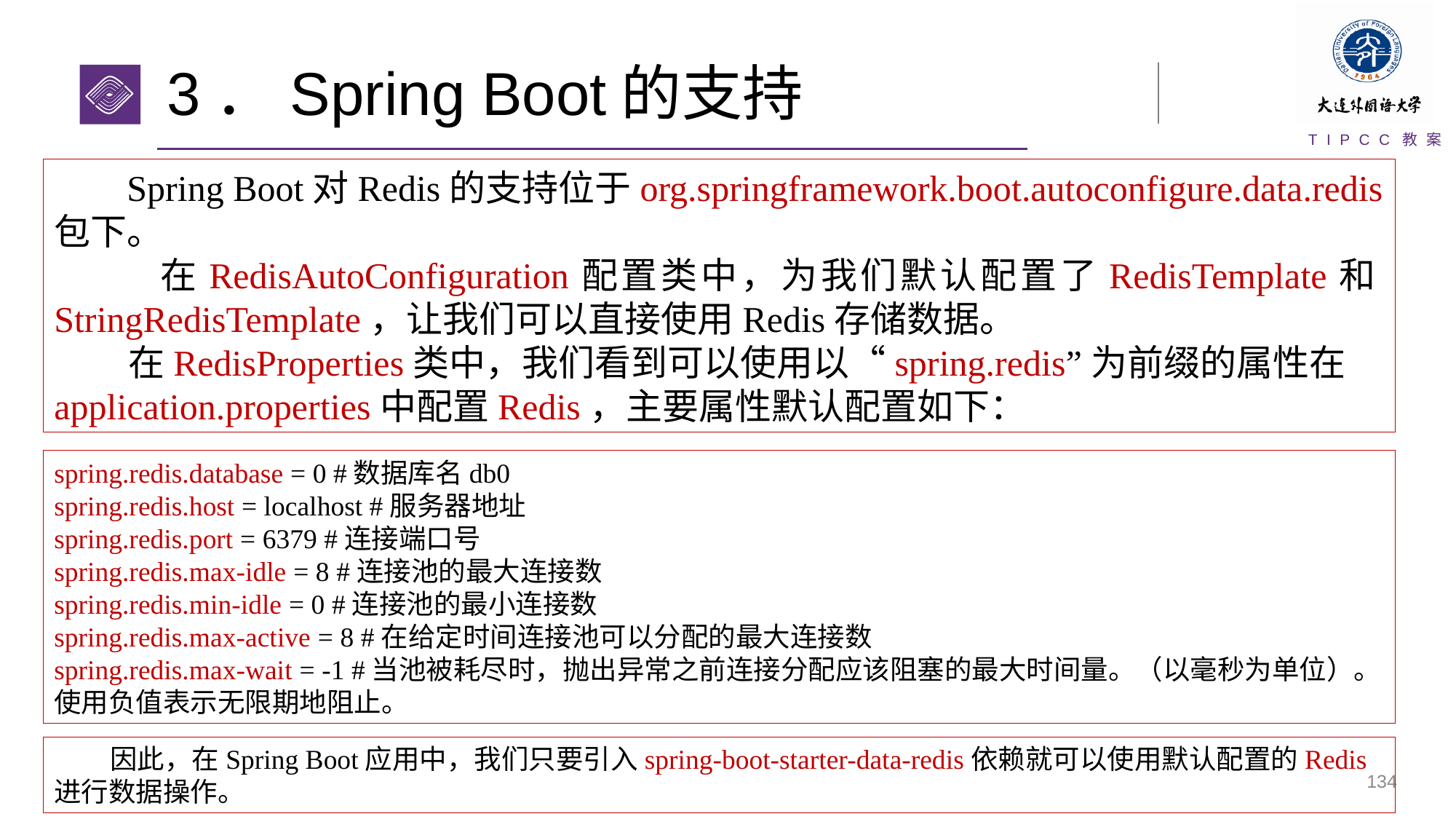

# 3．Spring Boot的支持
        Spring Boot对Redis的支持位于org.springframework.boot.autoconfigure.data.redis包下。
        在RedisAutoConfiguration配置类中，为我们默认配置了RedisTemplate和StringRedisTemplate，让我们可以直接使用Redis存储数据。
        在RedisProperties类中，我们看到可以使用以“spring.redis”为前缀的属性在application.properties中配置Redis，主要属性默认配置如下：
spring.redis.database = 0 #数据库名db0
spring.redis.host = localhost #服务器地址
spring.redis.port = 6379 #连接端口号
spring.redis.max-idle = 8 #连接池的最大连接数
spring.redis.min-idle = 0 #连接池的最小连接数
spring.redis.max-active = 8 #在给定时间连接池可以分配的最大连接数
spring.redis.max-wait = -1 #当池被耗尽时，抛出异常之前连接分配应该阻塞的最大时间量。（以毫秒为单位）。使用负值表示无限期地阻止。
        因此，在Spring Boot应用中，我们只要引入spring-boot-starter-data-redis依赖就可以使用默认配置的Redis进行数据操作。
134